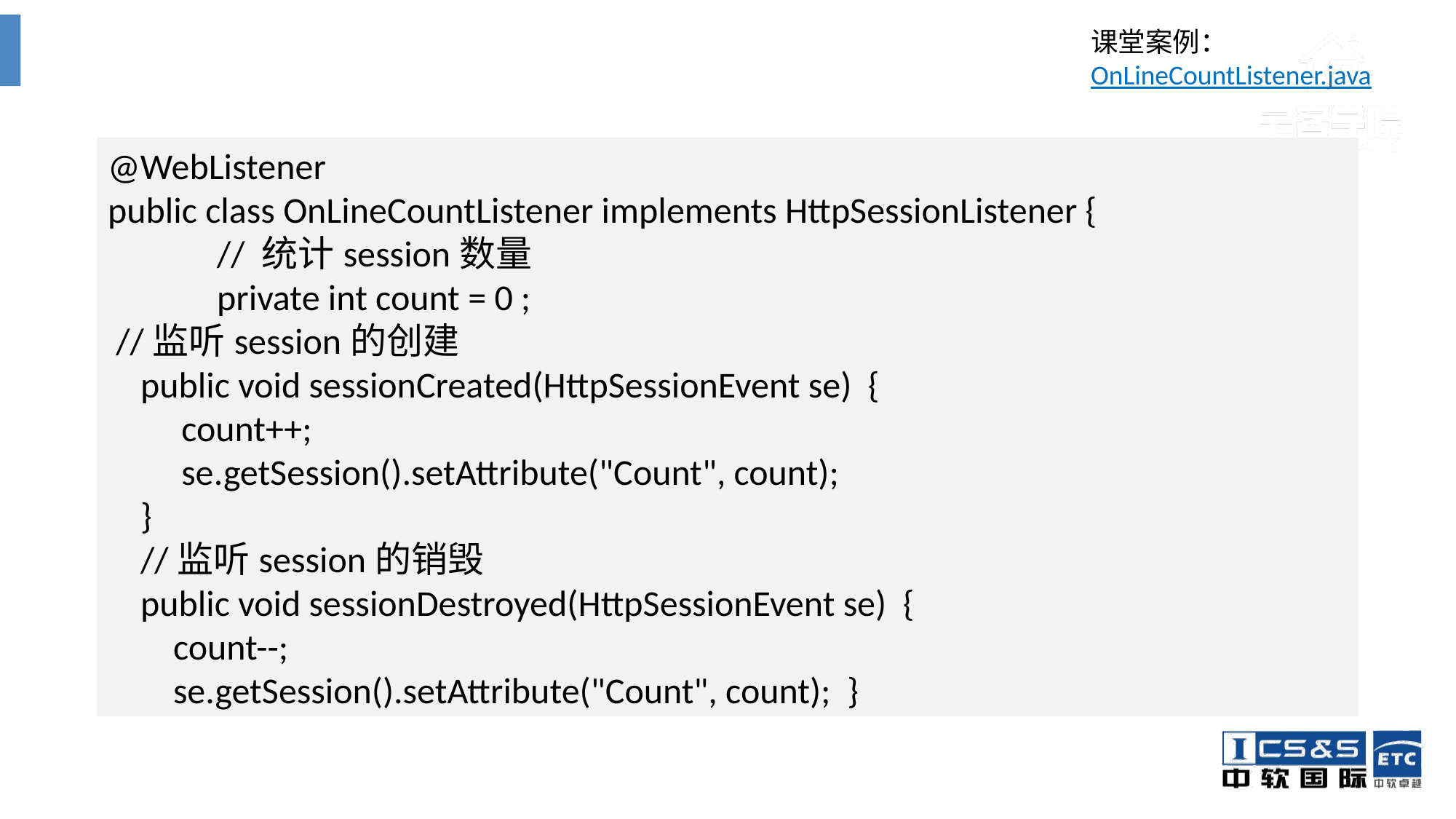

课堂案例： OnLineCountListener.java
@WebListener
public class OnLineCountListener implements HttpSessionListener {
	// 统计session数量
	private int count = 0 ;
 //监听session的创建
    public void sessionCreated(HttpSessionEvent se)  {
         count++;
         se.getSession().setAttribute("Count", count);
    }
    //监听session的销毁
    public void sessionDestroyed(HttpSessionEvent se)  {
        count--;
        se.getSession().setAttribute("Count", count);  }